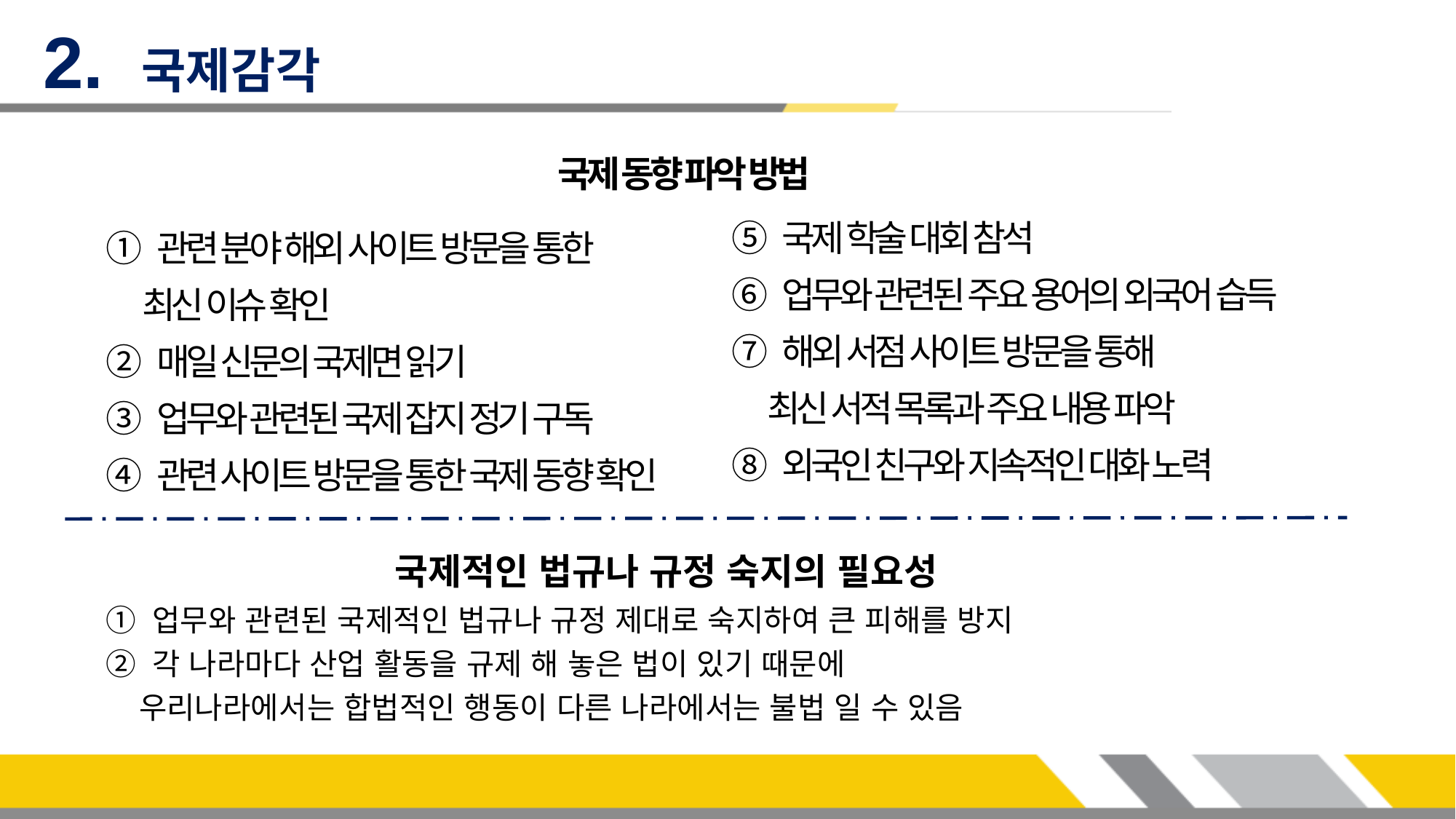

2. 국제감각
국제 동향 파악 방법
⑤ 국제 학술 대회 참석
⑥ 업무와 관련된 주요 용어의 외국어 습득
⑦ 해외 서점 사이트 방문을 통해
    최신 서적 목록과 주요 내용 파악
⑧ 외국인 친구와 지속적인 대화 노력
① 관련 분야 해외 사이트 방문을 통한
    최신 이슈 확인
② 매일 신문의 국제면 읽기
③ 업무와 관련된 국제 잡지 정기 구독
④ 관련 사이트 방문을 통한 국제 동향 확인
국제적인 법규나 규정 숙지의 필요성
① 업무와 관련된 국제적인 법규나 규정 제대로 숙지하여 큰 피해를 방지
② 각 나라마다 산업 활동을 규제 해 놓은 법이 있기 때문에
   우리나라에서는 합법적인 행동이 다른 나라에서는 불법 일 수 있음